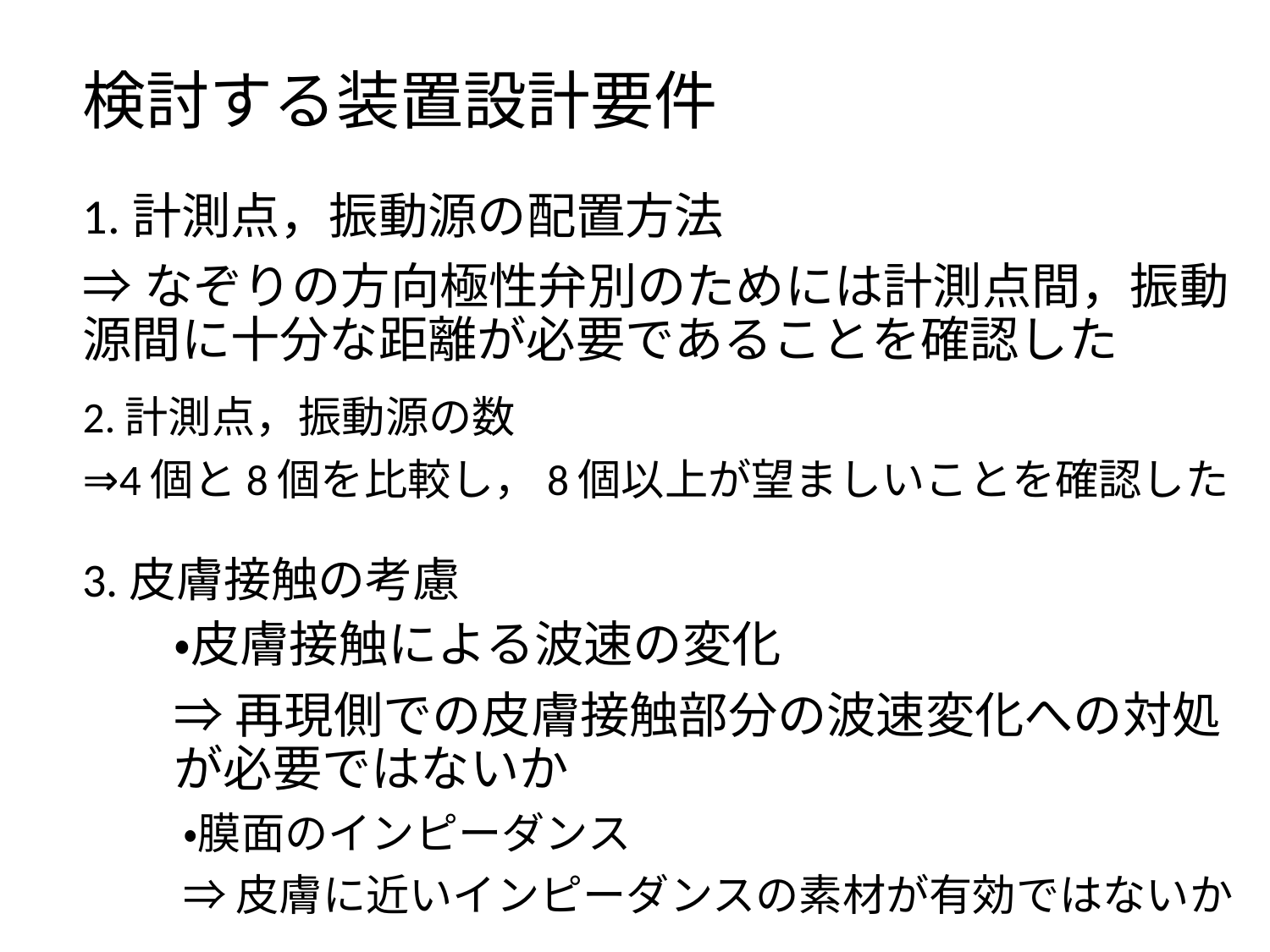

検討する装置設計要件
1.計測点，振動源の配置方法
⇒なぞりの方向極性弁別のためには計測点間，振動源間に十分な距離が必要であることを確認した
2.計測点，振動源の数
⇒4個と8個を比較し，8個以上が望ましいことを確認した
3.皮膚接触の考慮
・皮膚接触による波速の変化
⇒再現側での皮膚接触部分の波速変化への対処が必要ではないか
・膜面のインピーダンス
⇒皮膚に近いインピーダンスの素材が有効ではないか